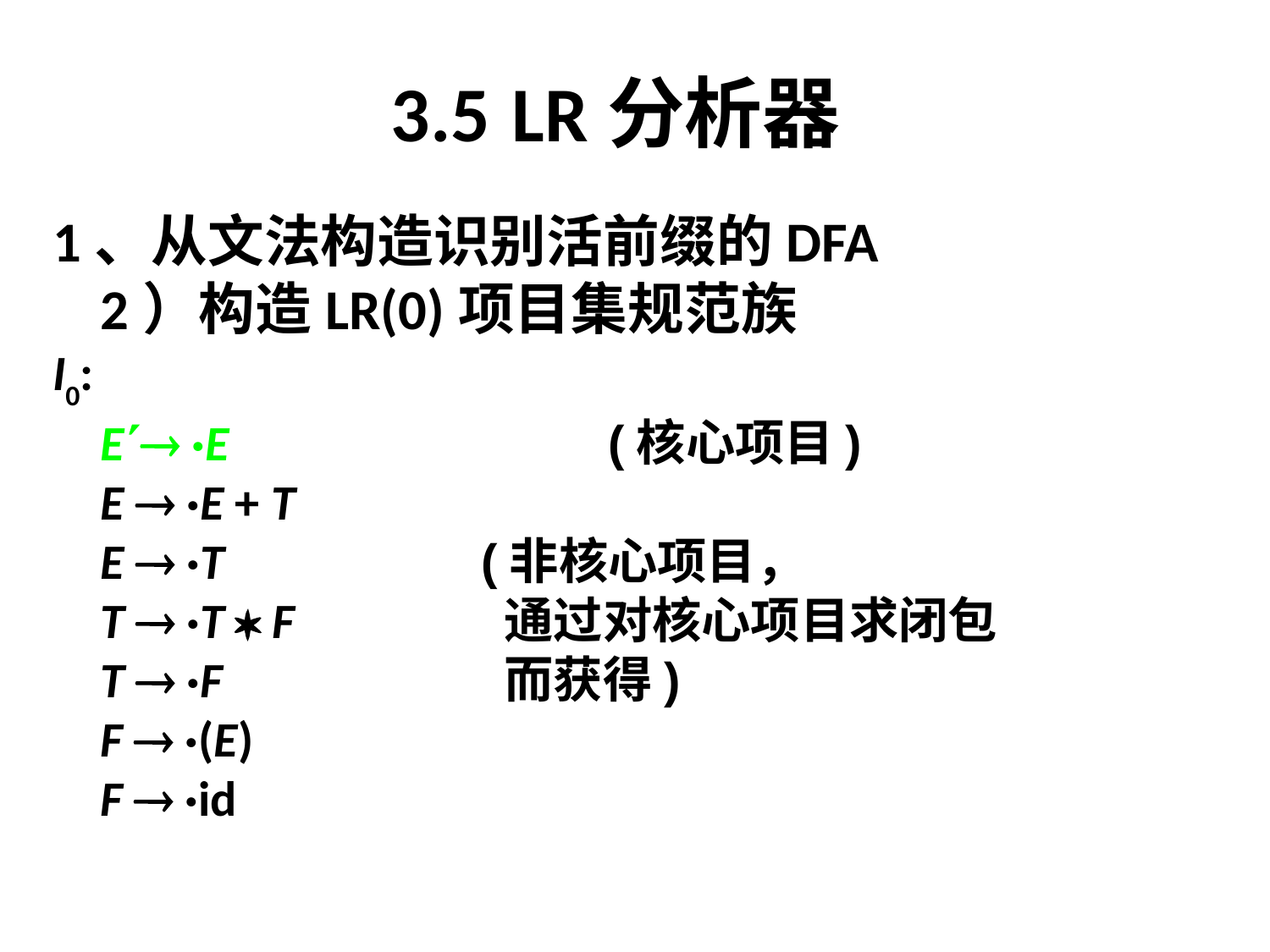

# 3.5 LR分析器
1、从文法构造识别活前缀的DFA
	2）构造LR(0)项目集规范族
I0:
	E′→ ·E			(核心项目)
	E → ·E + T
	E → ·T			(非核心项目，
	T → ·T ∗ F		 通过对核心项目求闭包
	T → ·F			 而获得)
	F → ·(E)
	F → ·id